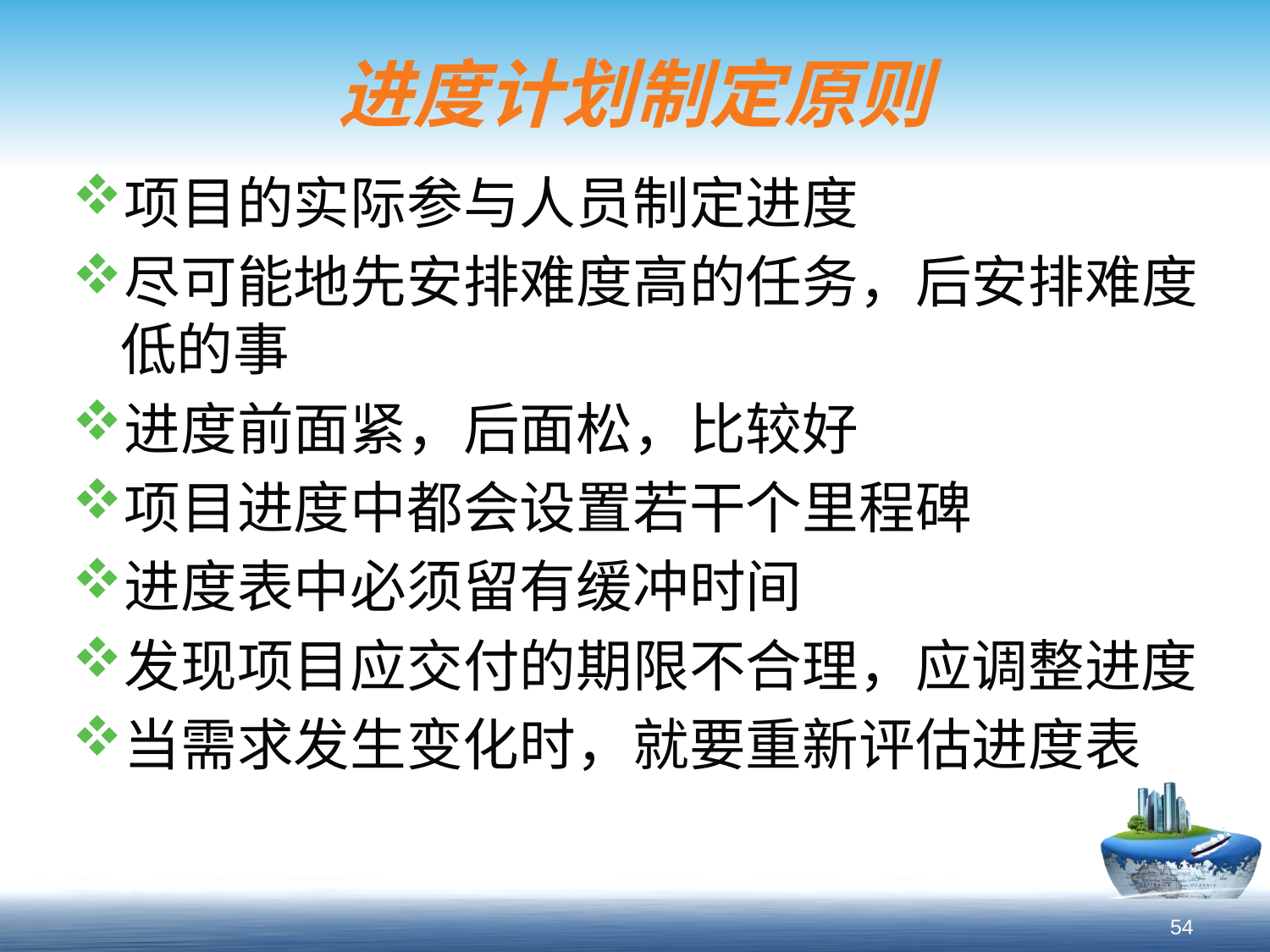

# 进度计划制定原则
项目的实际参与人员制定进度
尽可能地先安排难度高的任务，后安排难度低的事
进度前面紧，后面松，比较好
项目进度中都会设置若干个里程碑
进度表中必须留有缓冲时间
发现项目应交付的期限不合理，应调整进度
当需求发生变化时，就要重新评估进度表
54